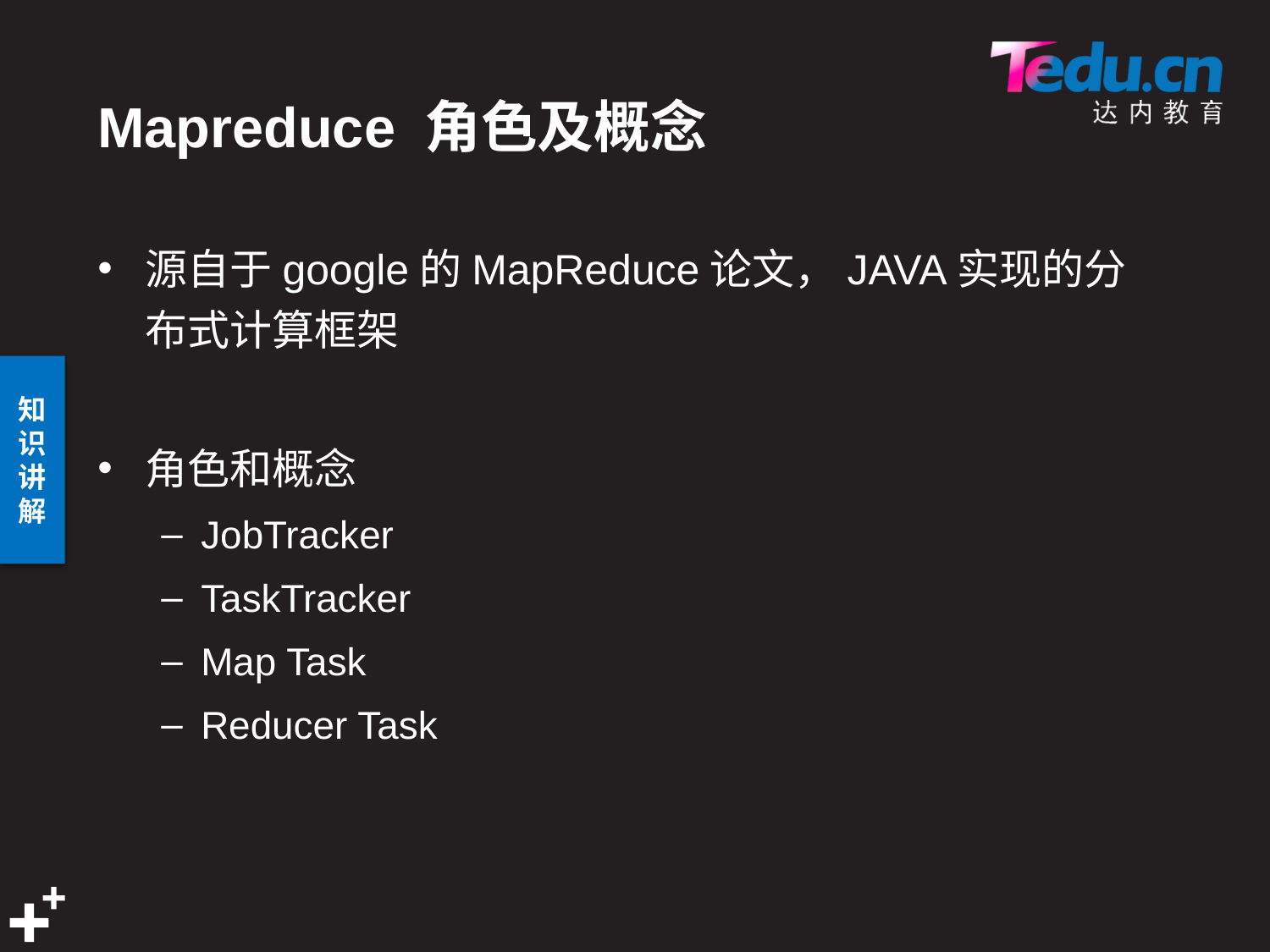

# Mapreduce 角色及概念
源自于google的MapReduce论文，JAVA实现的分布式计算框架

角色和概念
JobTracker
TaskTracker
Map Task
Reducer Task